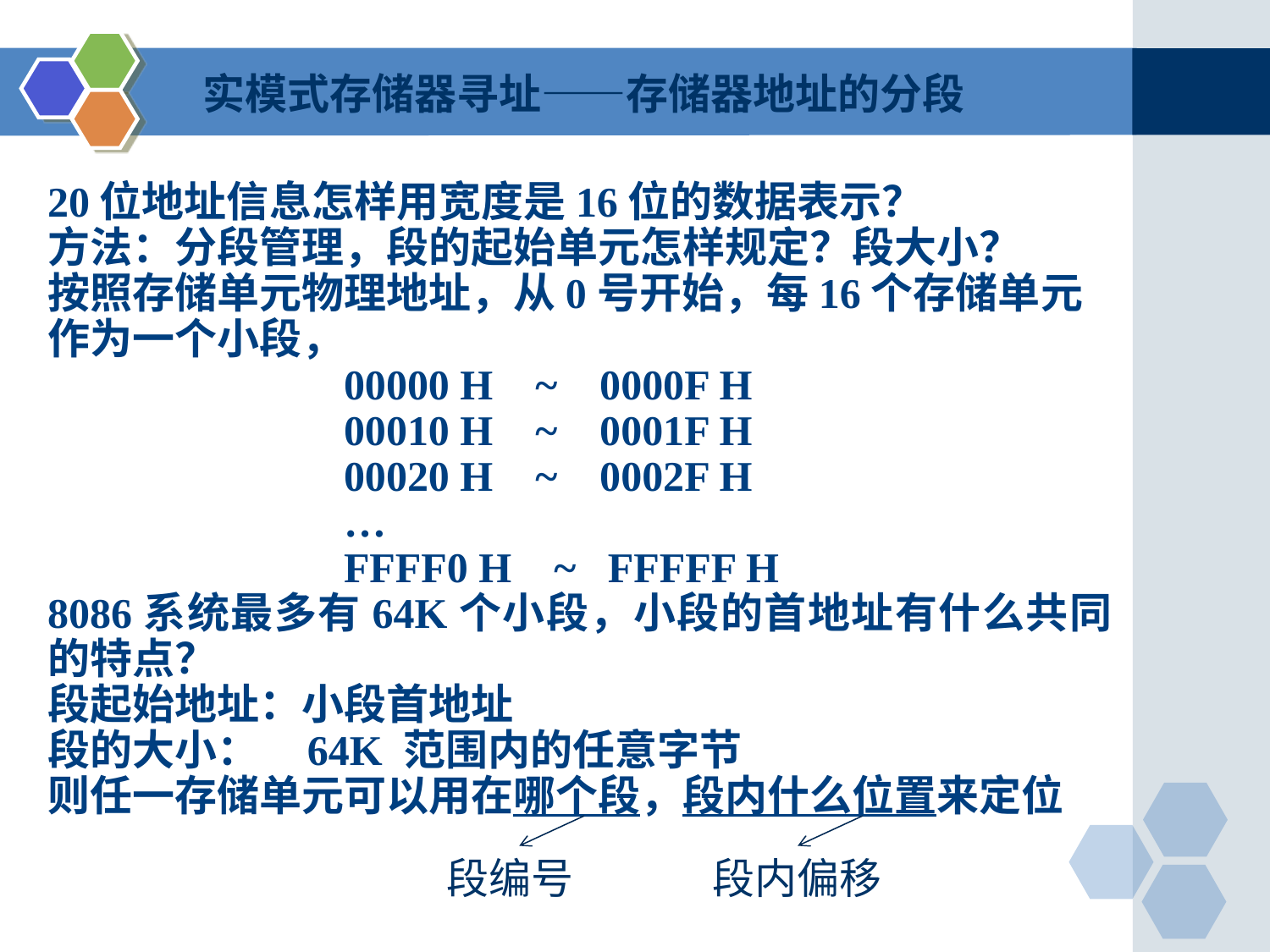

实模式存储器寻址——存储器地址的分段
20位地址信息怎样用宽度是16位的数据表示？
方法：分段管理，段的起始单元怎样规定？段大小？
按照存储单元物理地址，从0号开始，每16个存储单元作为一个小段，
                            00000 H    ~    0000F H
                            00010 H    ~    0001F H
                            00020 H    ~    0002F H
                            …
                            FFFF0 H    ~   FFFFF H
8086系统最多有64K个小段，小段的首地址有什么共同的特点？
段起始地址：小段首地址
段的大小：    64K 范围内的任意字节
则任一存储单元可以用在哪个段，段内什么位置来定位

段编号
段内偏移